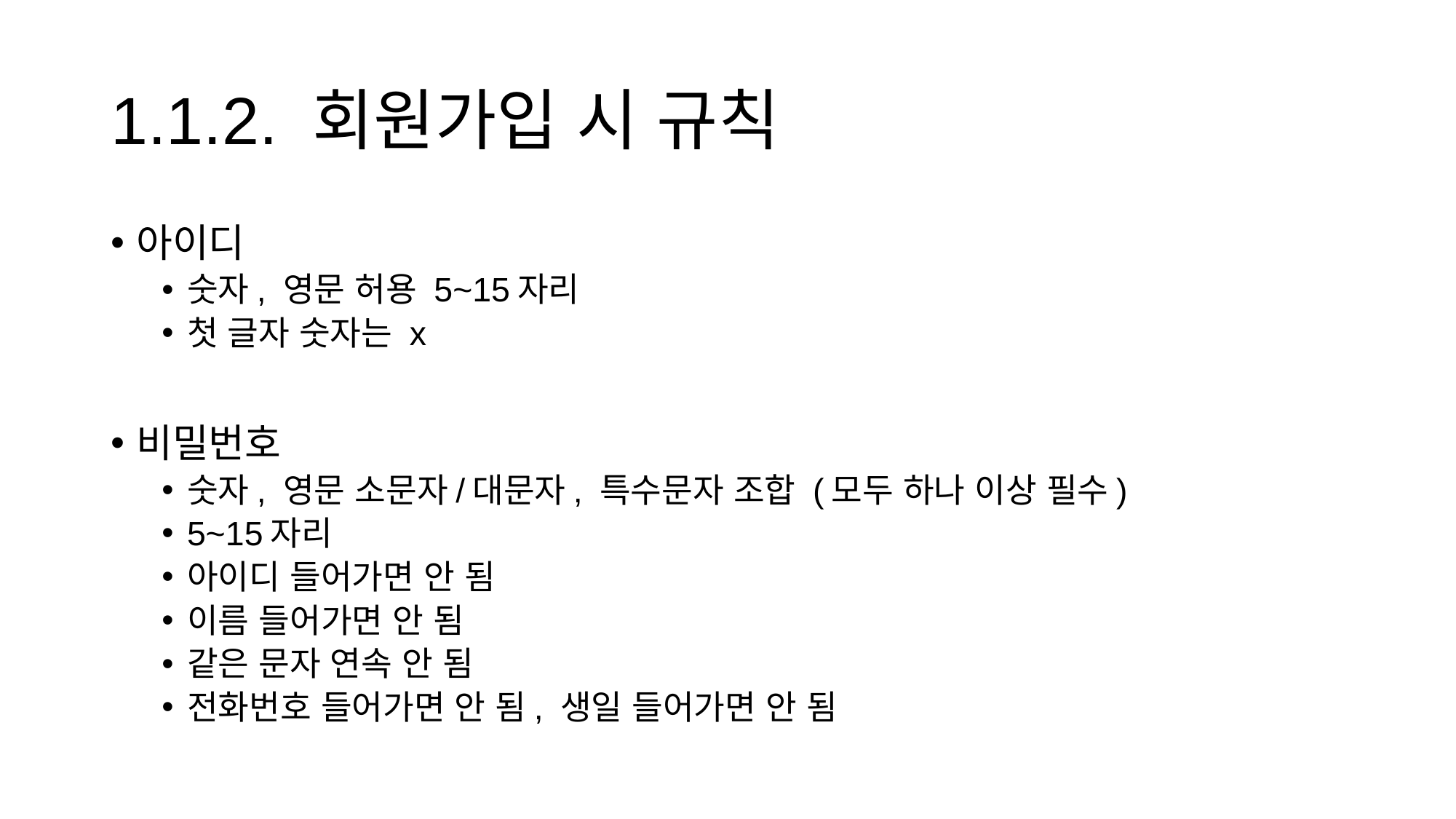

# 1.1.2. 회원가입 시 규칙
아이디
숫자, 영문 허용 5~15자리
첫 글자 숫자는 x

비밀번호
숫자, 영문 소문자/대문자, 특수문자 조합 (모두 하나 이상 필수)
5~15자리
아이디 들어가면 안 됨
이름 들어가면 안 됨
같은 문자 연속 안 됨
전화번호 들어가면 안 됨, 생일 들어가면 안 됨